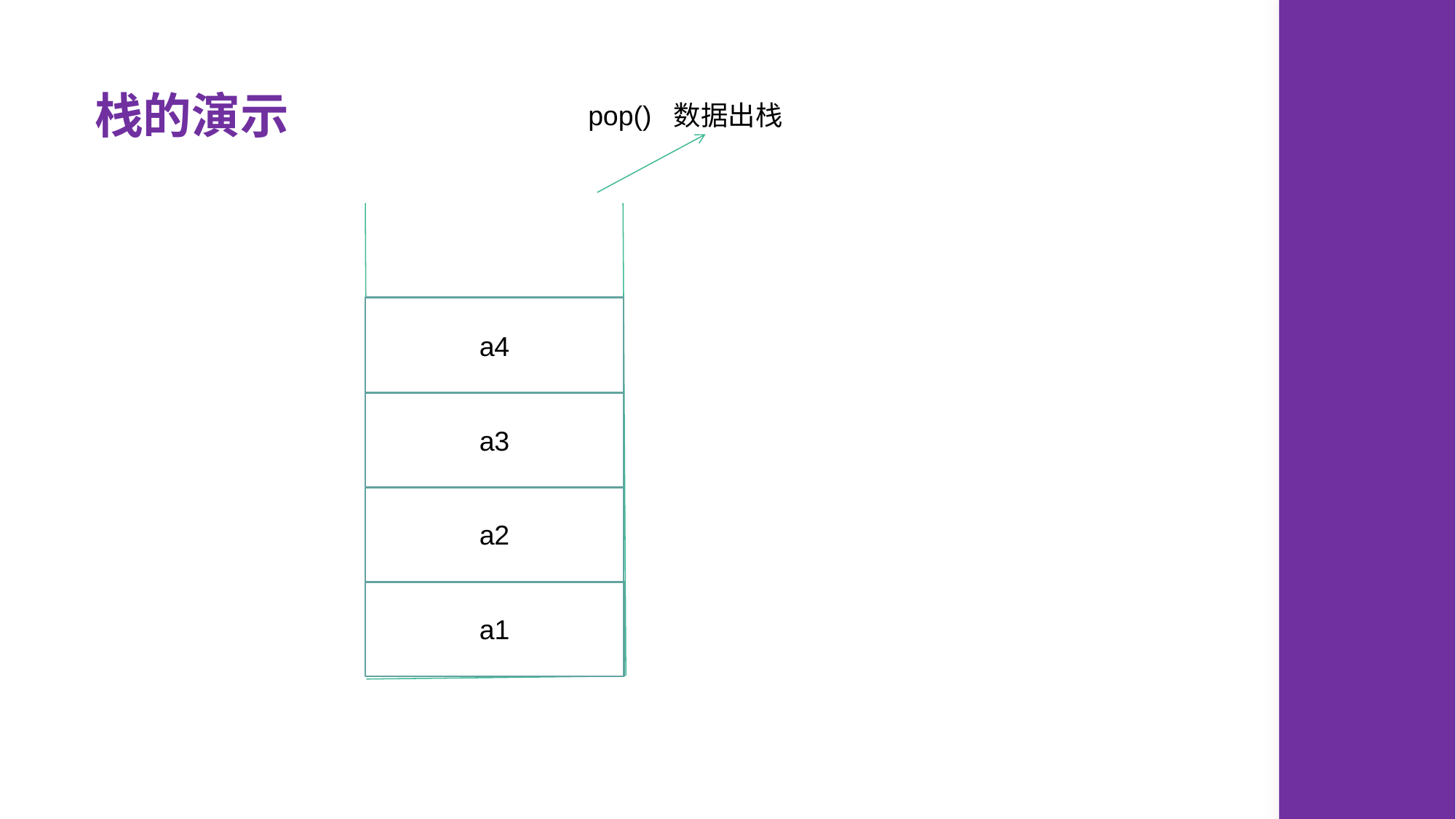

栈的演示
pop()  数据出栈
a4
a3
a2
a1